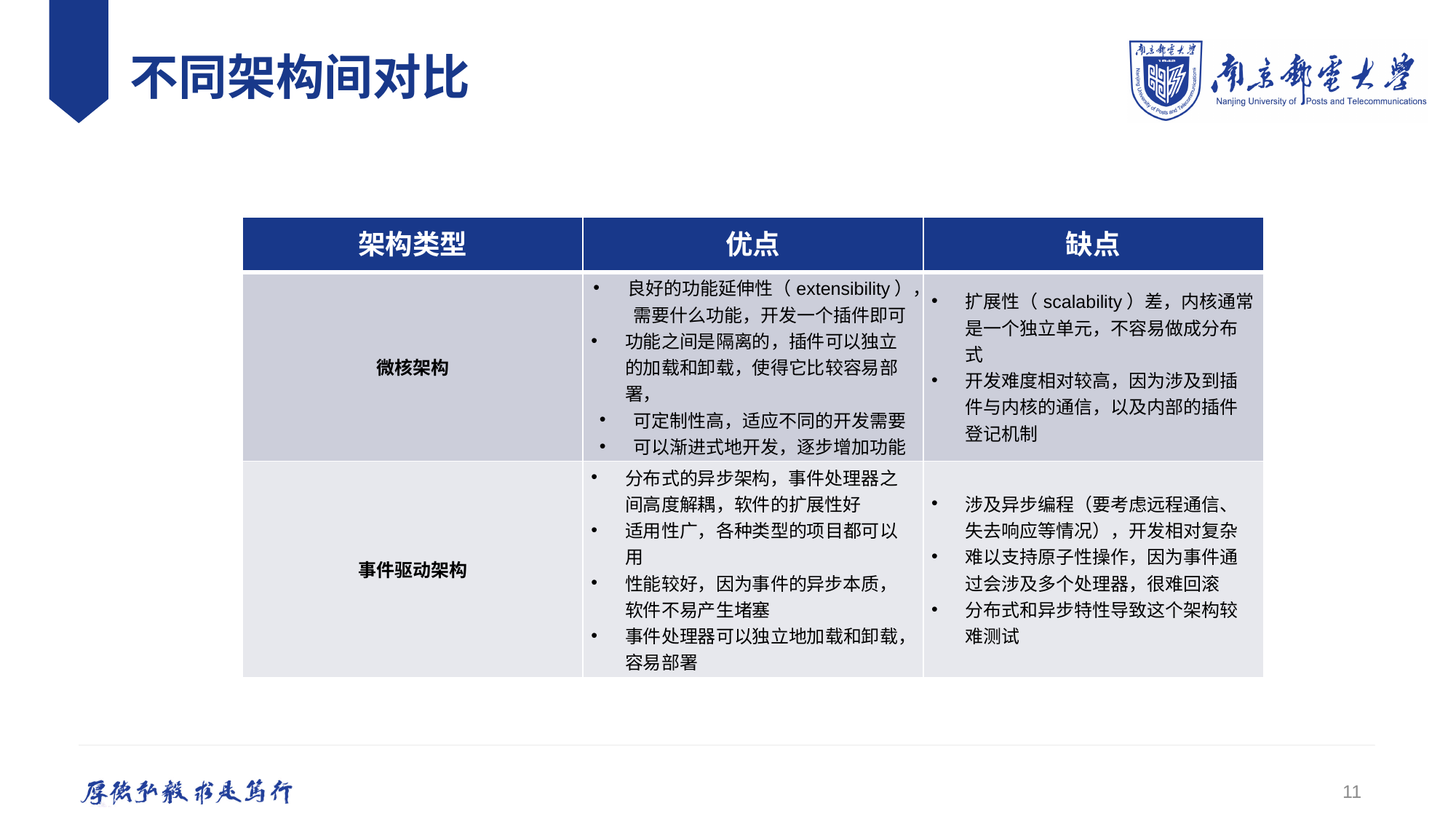

# 不同架构间对比
| 架构类型 | 优点 | 缺点 |
| --- | --- | --- |
| 微核架构 | 良好的功能延伸性（extensibility），需要什么功能，开发一个插件即可 功能之间是隔离的，插件可以独立的加载和卸载，使得它比较容易部署， 可定制性高，适应不同的开发需要 可以渐进式地开发，逐步增加功能 | 扩展性（scalability）差，内核通常是一个独立单元，不容易做成分布式 开发难度相对较高，因为涉及到插件与内核的通信，以及内部的插件登记机制 |
| 事件驱动架构 | 分布式的异步架构，事件处理器之间高度解耦，软件的扩展性好 适用性广，各种类型的项目都可以用 性能较好，因为事件的异步本质，软件不易产生堵塞 事件处理器可以独立地加载和卸载，容易部署 | 涉及异步编程（要考虑远程通信、失去响应等情况），开发相对复杂 难以支持原子性操作，因为事件通过会涉及多个处理器，很难回滚 分布式和异步特性导致这个架构较难测试 |
11